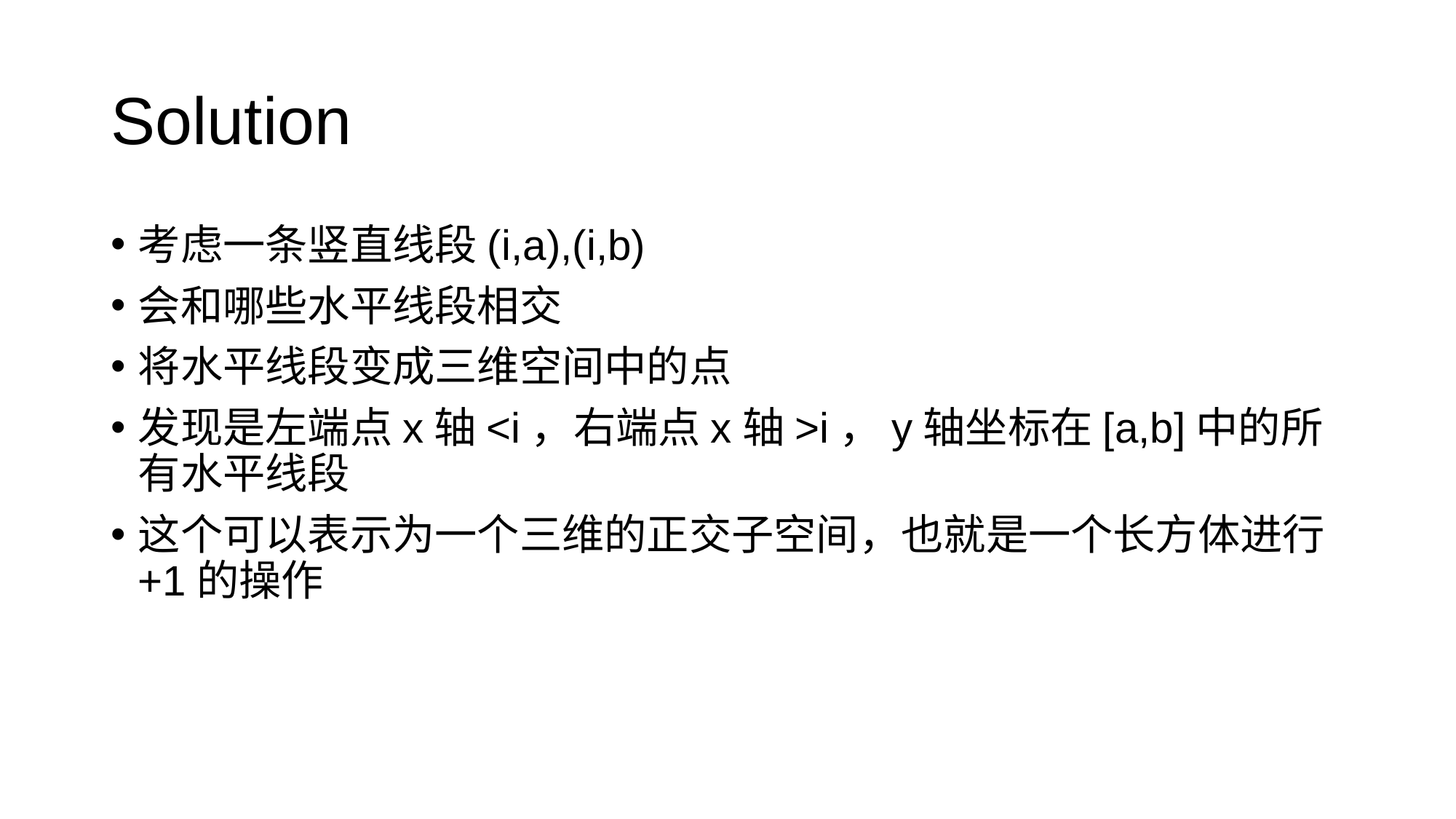

# Solution
考虑一条竖直线段(i,a),(i,b)
会和哪些水平线段相交
将水平线段变成三维空间中的点
发现是左端点x轴<i，右端点x轴>i，y轴坐标在[a,b]中的所有水平线段
这个可以表示为一个三维的正交子空间，也就是一个长方体进行+1的操作